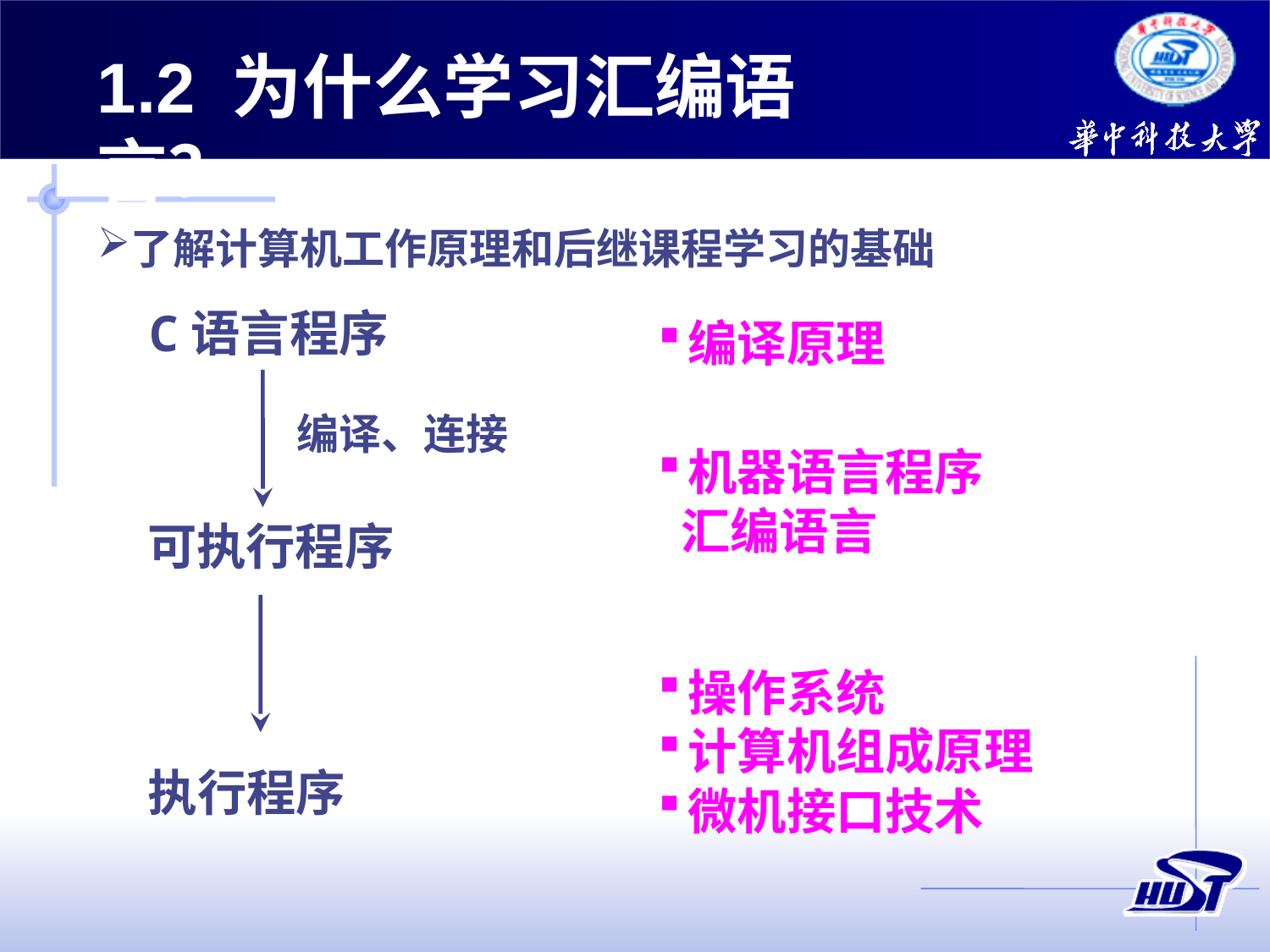

1.2 为什么学习汇编语言？
了解计算机工作原理和后继课程学习的基础
C语言程序
编译原理

编译、连接
机器语言程序
 汇编语言
可执行程序

执行程序
操作系统
计算机组成原理
微机接口技术